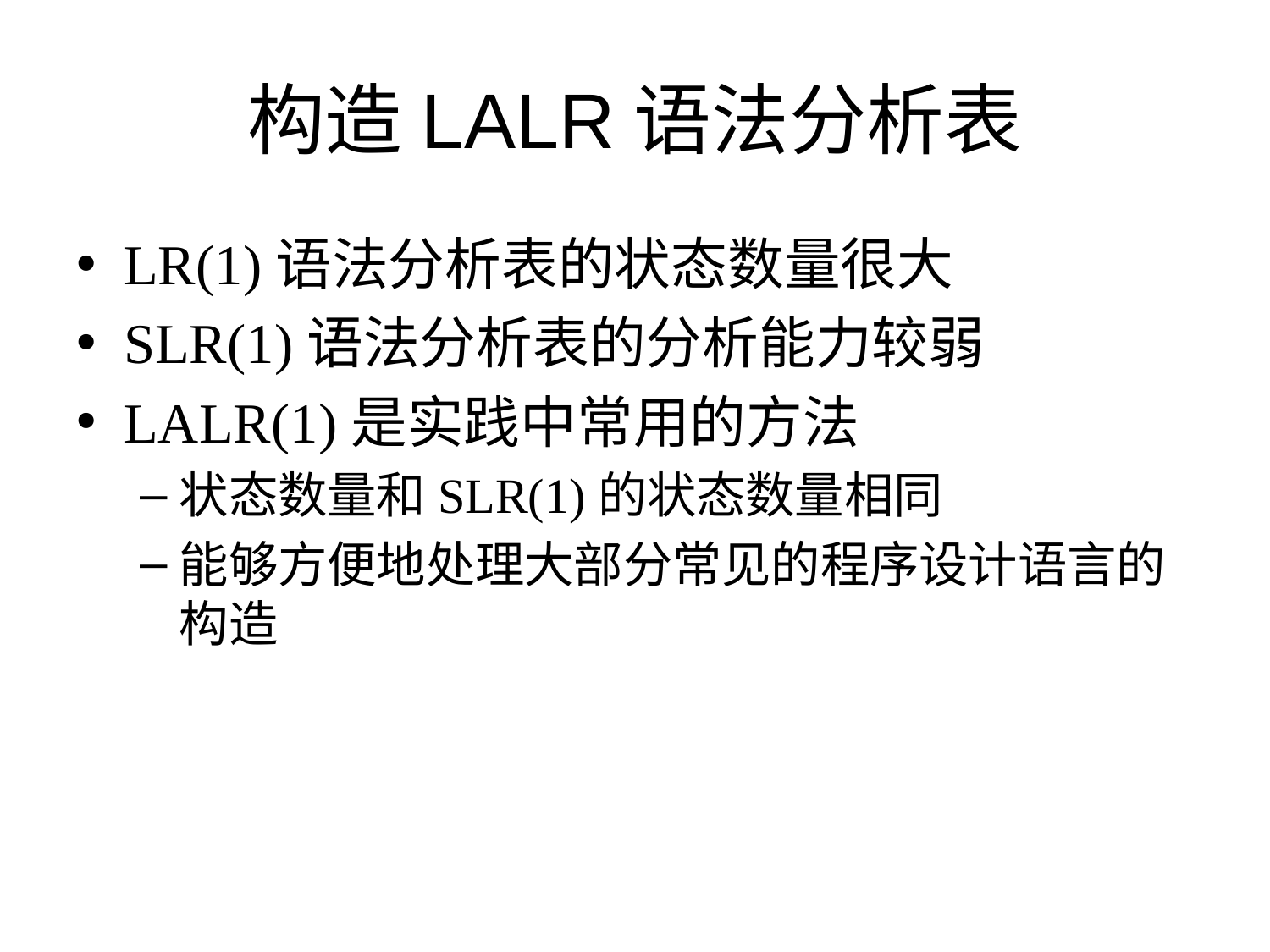

# 构造LALR语法分析表
LR(1)语法分析表的状态数量很大
SLR(1)语法分析表的分析能力较弱
LALR(1)是实践中常用的方法
状态数量和SLR(1)的状态数量相同
能够方便地处理大部分常见的程序设计语言的构造